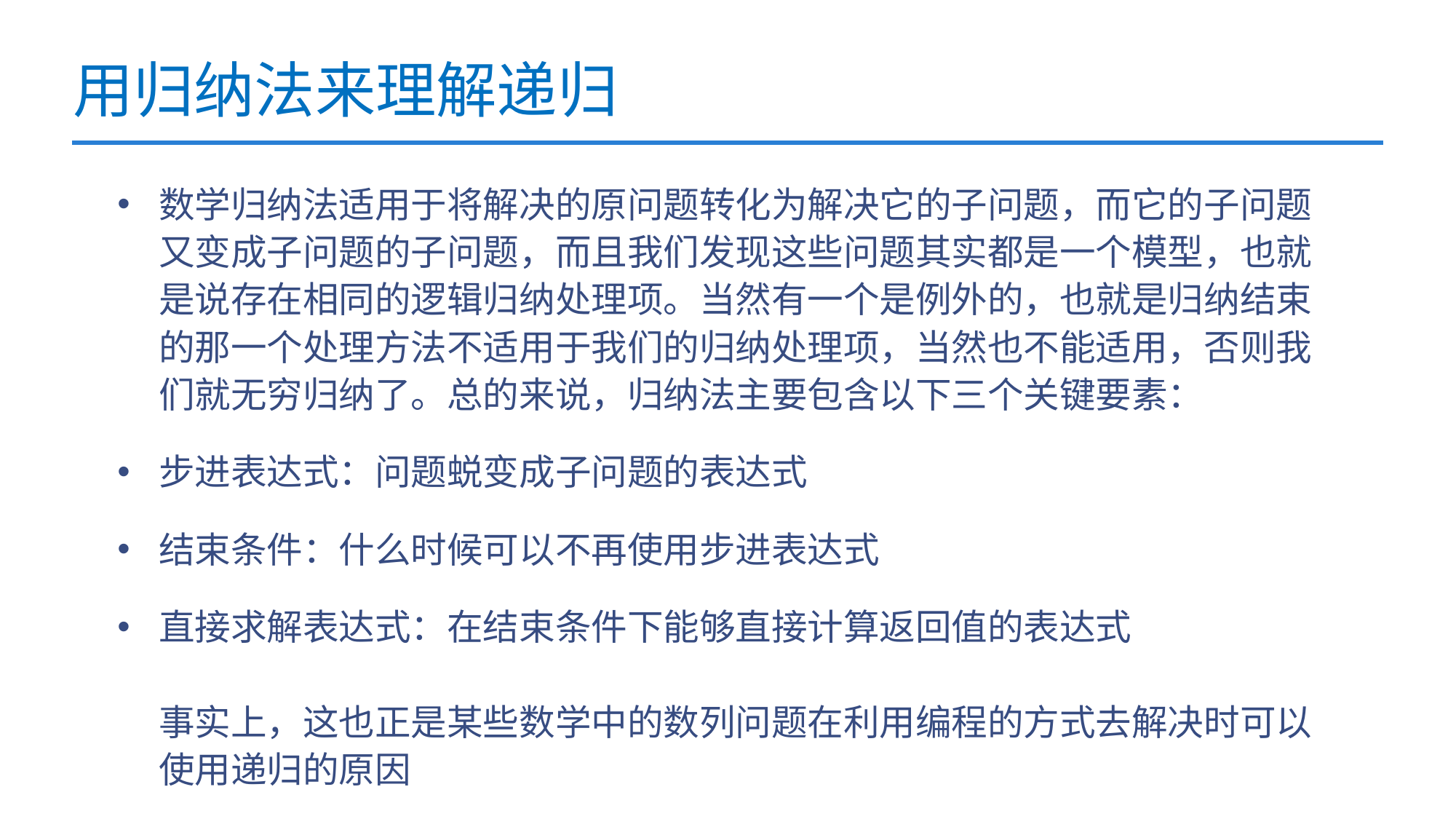

# 用归纳法来理解递归
数学归纳法适用于将解决的原问题转化为解决它的子问题，而它的子问题又变成子问题的子问题，而且我们发现这些问题其实都是一个模型，也就是说存在相同的逻辑归纳处理项。当然有一个是例外的，也就是归纳结束的那一个处理方法不适用于我们的归纳处理项，当然也不能适用，否则我们就无穷归纳了。总的来说，归纳法主要包含以下三个关键要素：
步进表达式：问题蜕变成子问题的表达式
结束条件：什么时候可以不再使用步进表达式
直接求解表达式：在结束条件下能够直接计算返回值的表达式
事实上，这也正是某些数学中的数列问题在利用编程的方式去解决时可以使用递归的原因